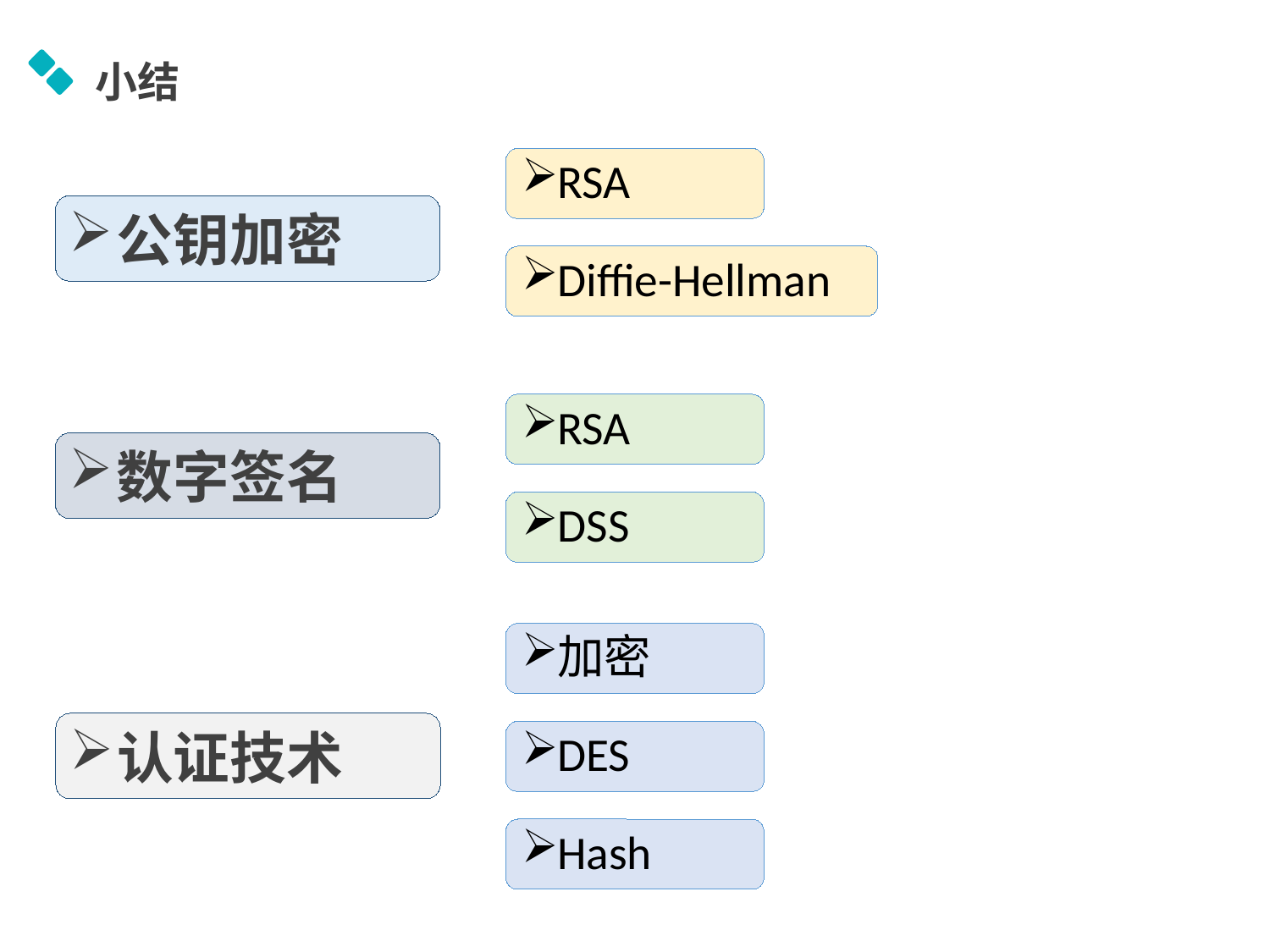

小结

RSA
公钥加密
Diffie-Hellman
RSA
数字签名
DSS
加密
认证技术
DES
Hash